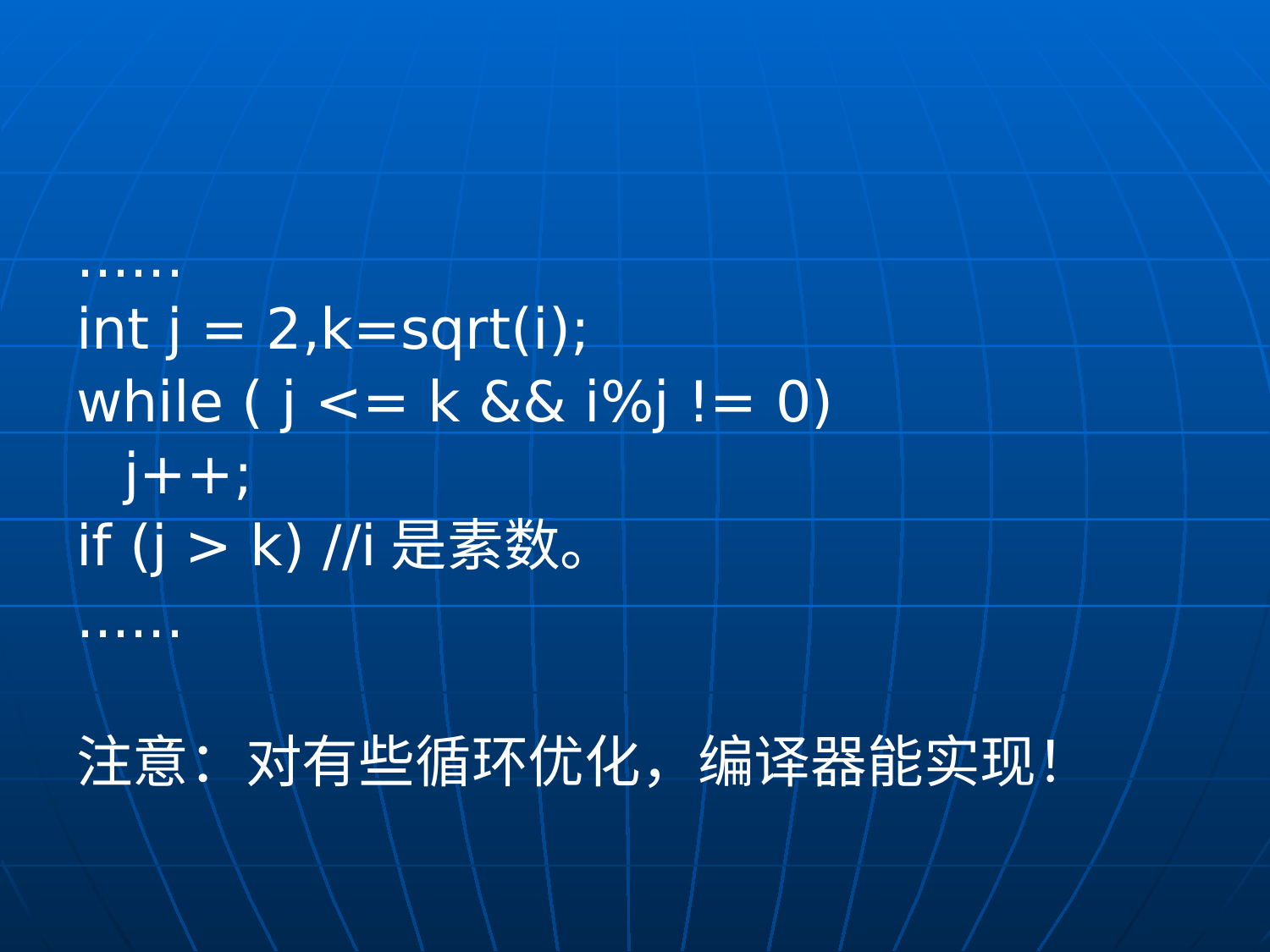

#
......
int j = 2,k=sqrt(i);
while ( j <= k && i%j != 0)
	j++;
if (j > k) //i是素数。
......

注意：对有些循环优化，编译器能实现！